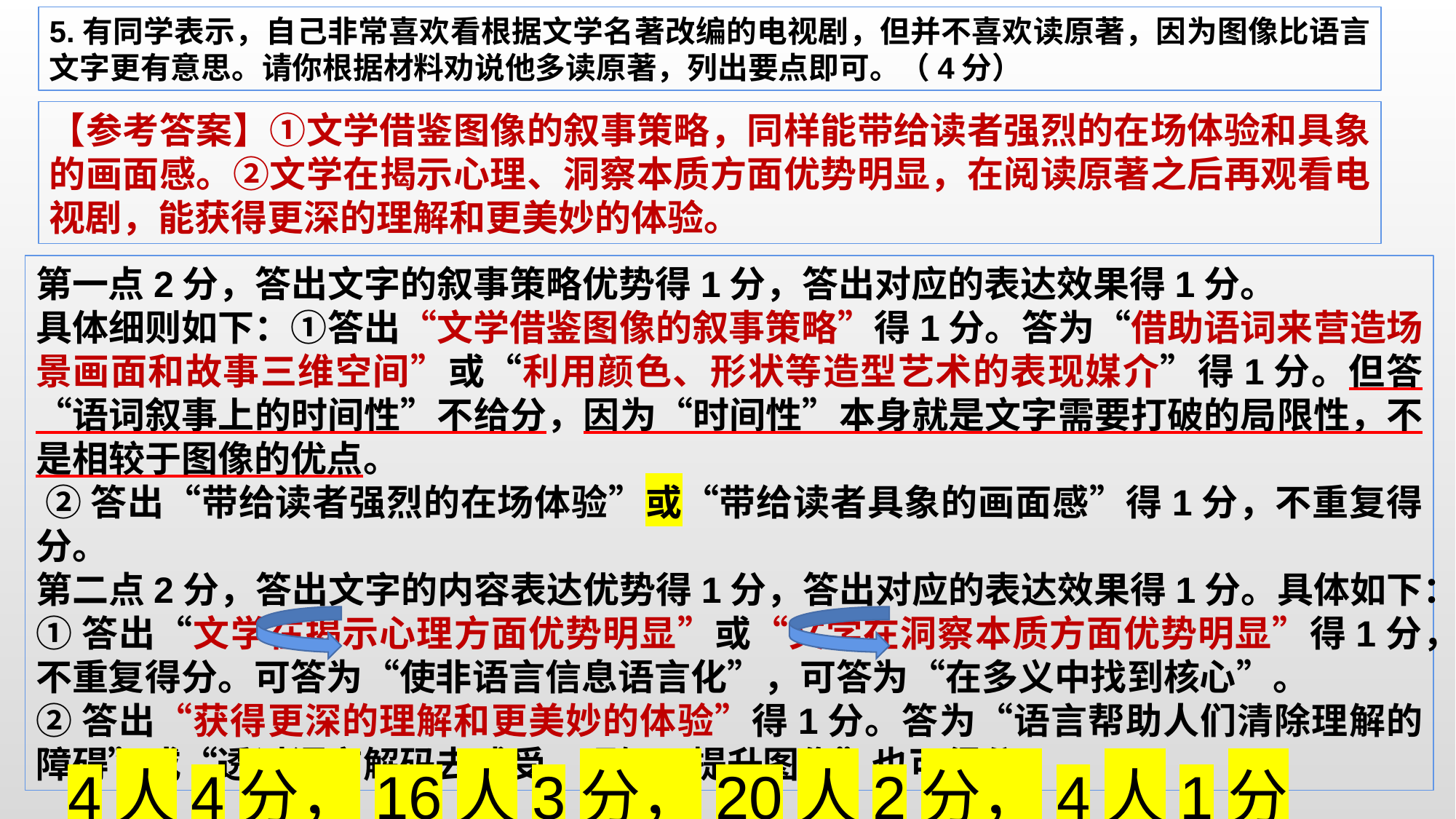

5.有同学表示，自己非常喜欢看根据文学名著改编的电视剧，但并不喜欢读原著，因为图像比语言文字更有意思。请你根据材料劝说他多读原著，列出要点即可。（4分）
【参考答案】①文学借鉴图像的叙事策略，同样能带给读者强烈的在场体验和具象的画面感。②文学在揭示心理、洞察本质方面优势明显，在阅读原著之后再观看电视剧，能获得更深的理解和更美妙的体验。
第一点2分，答出文字的叙事策略优势得1分，答出对应的表达效果得1分。
具体细则如下：①答出“文学借鉴图像的叙事策略”得1分。答为“借助语词来营造场景画面和故事三维空间”或“利用颜色、形状等造型艺术的表现媒介”得1分。但答“语词叙事上的时间性”不给分，因为“时间性”本身就是文字需要打破的局限性，不是相较于图像的优点。
 ②答出“带给读者强烈的在场体验”或“带给读者具象的画面感”得1分，不重复得分。
第二点2分，答出文字的内容表达优势得1分，答出对应的表达效果得1分。具体如下：
①答出“文学在揭示心理方面优势明显”或“文学在洞察本质方面优势明显”得1分，不重复得分。可答为“使非语言信息语言化”，可答为“在多义中找到核心”。
②答出“获得更深的理解和更美妙的体验”得1分。答为“语言帮助人们清除理解的障碍”或“透过语言解码去感受、理解、提升图像”也可得分。

4人4分，16人3分，20人2分，4人1分